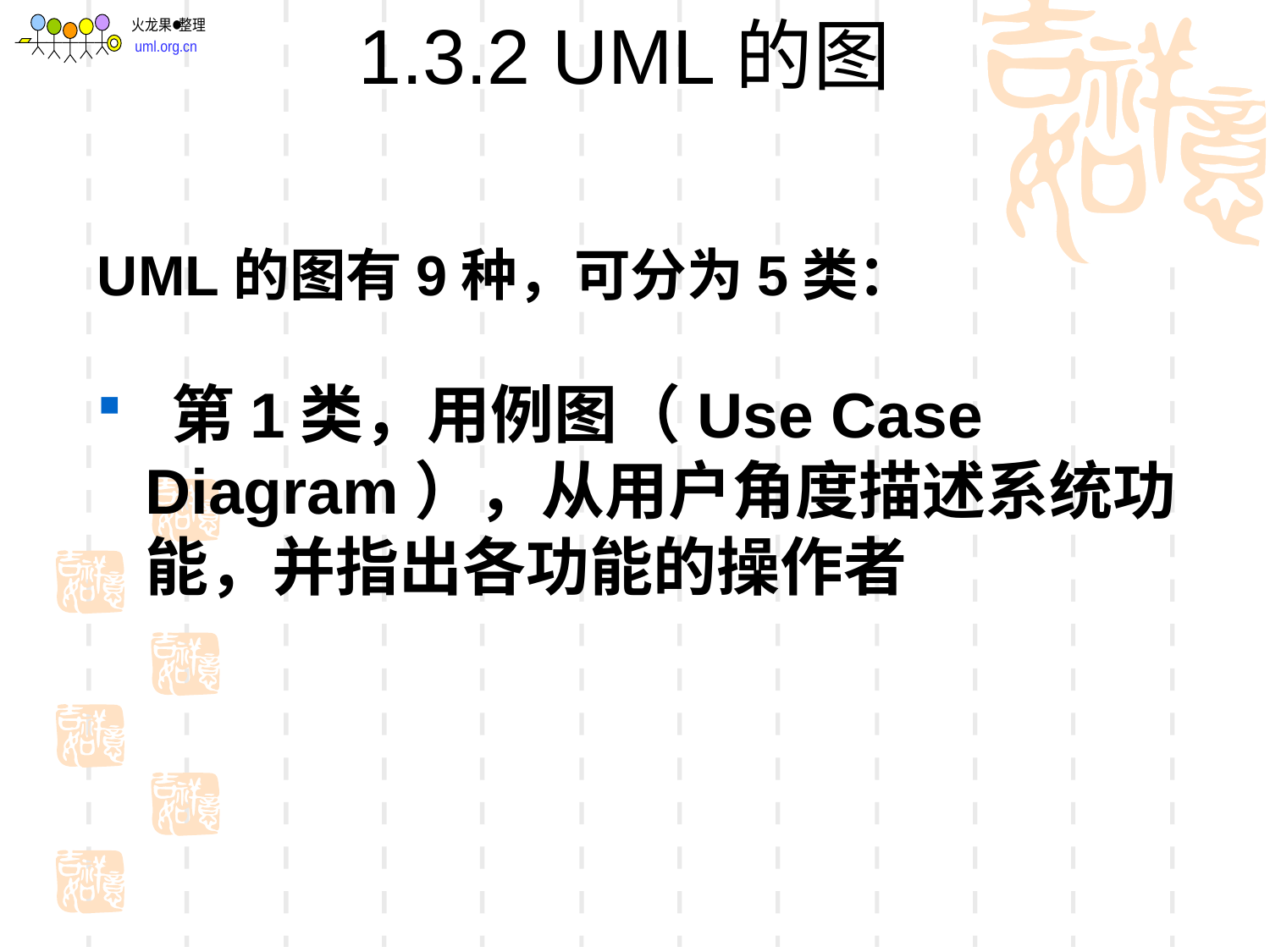

# 1.3.2 UML的图
UML的图有9种，可分为5类：

 第1类，用例图（Use Case Diagram），从用户角度描述系统功能，并指出各功能的操作者